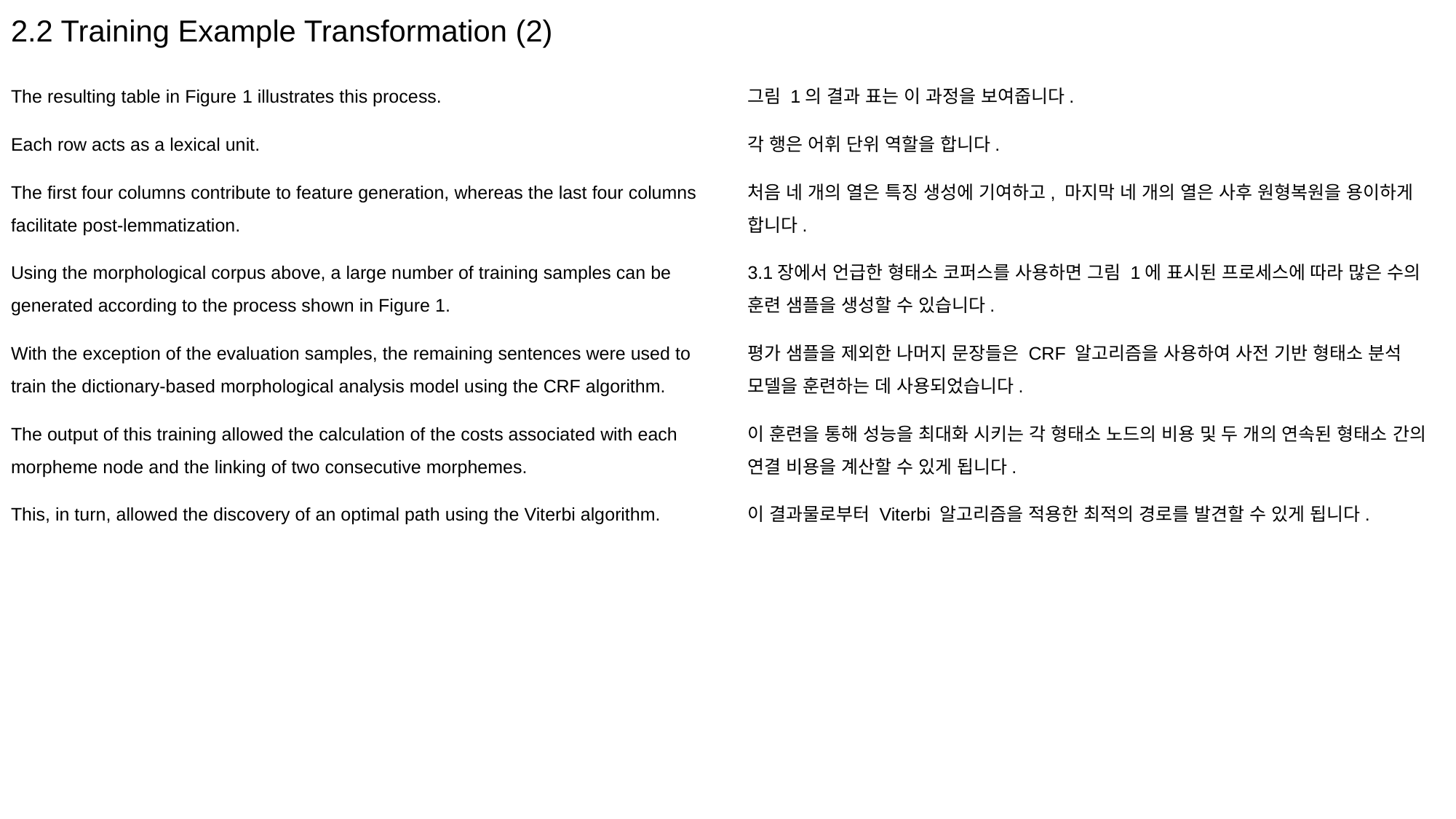

# 2.2 Training Example Transformation (2)
The resulting table in Figure 1 illustrates this process.
Each row acts as a lexical unit.
The first four columns contribute to feature generation, whereas the last four columns facilitate post-lemmatization.
Using the morphological corpus above, a large number of training samples can be generated according to the process shown in Figure 1.
With the exception of the evaluation samples, the remaining sentences were used to train the dictionary-based morphological analysis model using the CRF algorithm.
The output of this training allowed the calculation of the costs associated with each morpheme node and the linking of two consecutive morphemes.
This, in turn, allowed the discovery of an optimal path using the Viterbi algorithm.
그림 1의 결과 표는 이 과정을 보여줍니다.
각 행은 어휘 단위 역할을 합니다.
처음 네 개의 열은 특징 생성에 기여하고, 마지막 네 개의 열은 사후 원형복원을 용이하게 합니다.
3.1장에서 언급한 형태소 코퍼스를 사용하면 그림 1에 표시된 프로세스에 따라 많은 수의 훈련 샘플을 생성할 수 있습니다.
평가 샘플을 제외한 나머지 문장들은 CRF 알고리즘을 사용하여 사전 기반 형태소 분석 모델을 훈련하는 데 사용되었습니다.
이 훈련을 통해 성능을 최대화 시키는 각 형태소 노드의 비용 및 두 개의 연속된 형태소 간의 연결 비용을 계산할 수 있게 됩니다.
이 결과물로부터 Viterbi 알고리즘을 적용한 최적의 경로를 발견할 수 있게 됩니다.